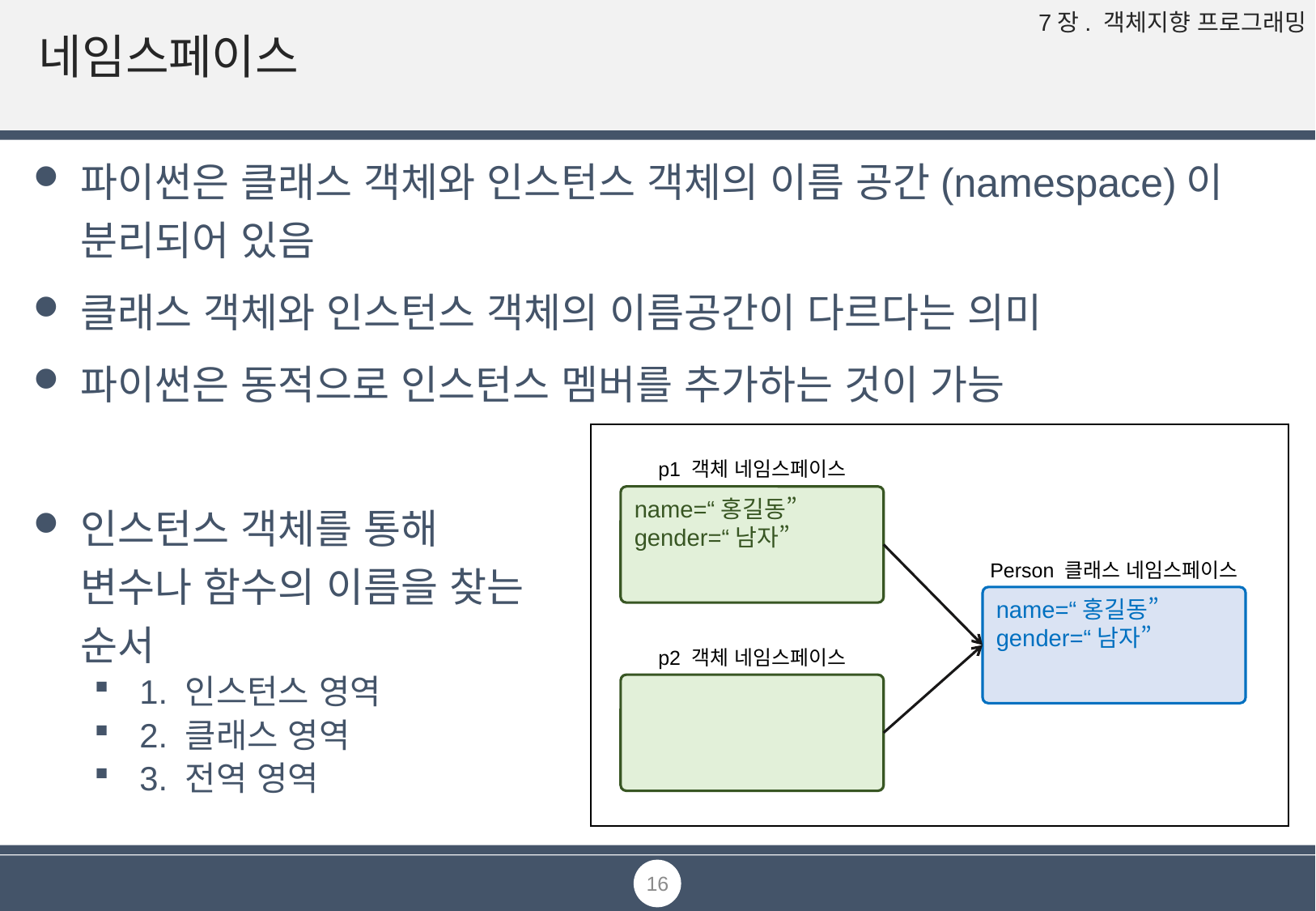

# 네임스페이스

파이썬은 클래스 객체와 인스턴스 객체의 이름 공간(namespace)이 분리되어 있음
클래스 객체와 인스턴스 객체의 이름공간이 다르다는 의미
파이썬은 동적으로 인스턴스 멤버를 추가하는 것이 가능

인스턴스 객체를 통해
변수나 함수의 이름을 찾는
순서
1. 인스턴스 영역
2. 클래스 영역
3. 전역 영역

p1 객체 네임스페이스
name=“홍길동”
gender=“남자”
Person 클래스 네임스페이스
name=“홍길동”
gender=“남자”
p2 객체 네임스페이스

16